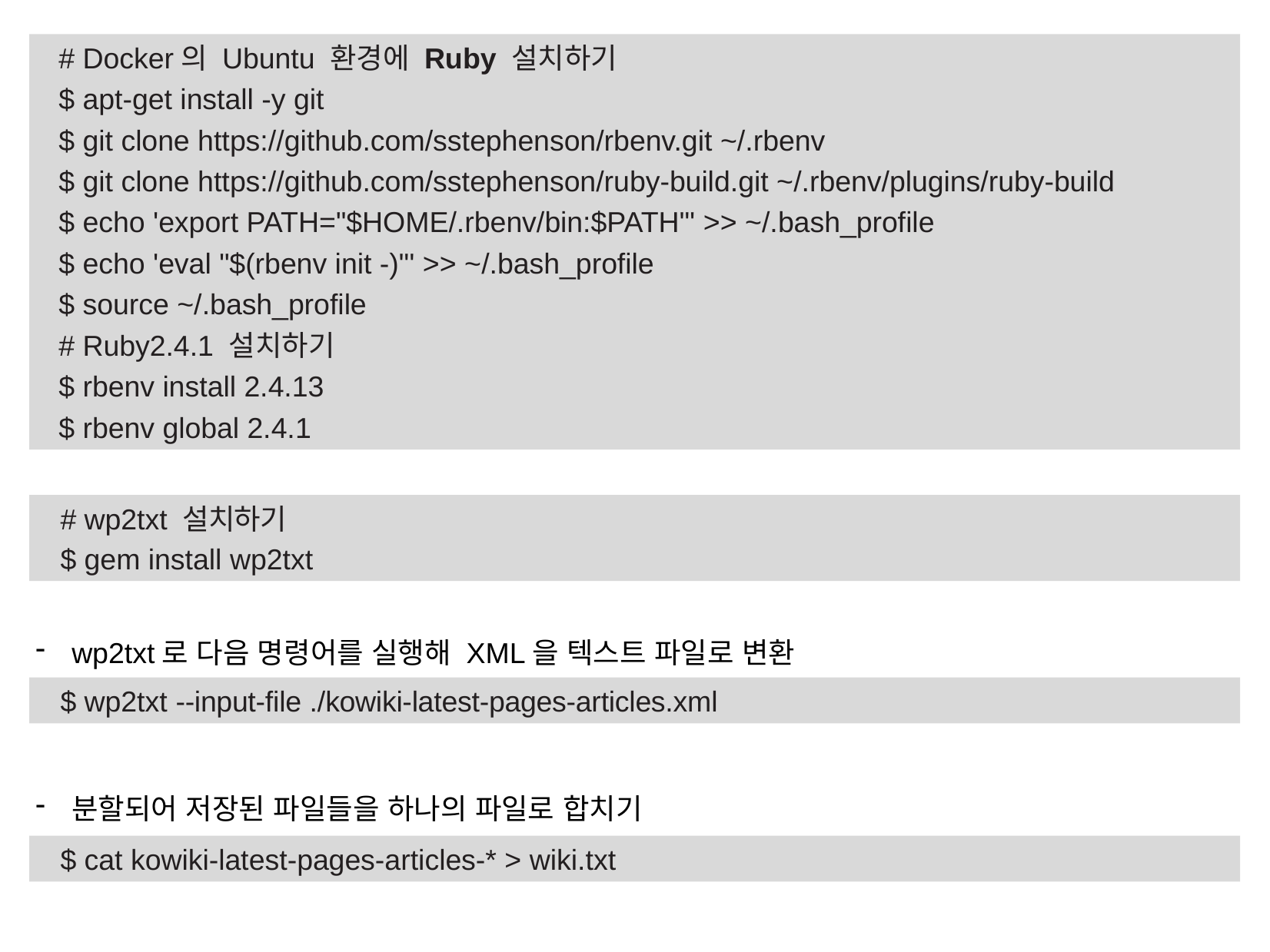

# Docker의 Ubuntu 환경에 Ruby 설치하기
$ apt-get install -y git
$ git clone https://github.com/sstephenson/rbenv.git ~/.rbenv
$ git clone https://github.com/sstephenson/ruby-build.git ~/.rbenv/plugins/ruby-build
$ echo 'export PATH="$HOME/.rbenv/bin:$PATH"' >> ~/.bash_profile
$ echo 'eval "$(rbenv init -)"' >> ~/.bash_profile
$ source ~/.bash_profile
# Ruby2.4.1 설치하기
$ rbenv install 2.4.13
$ rbenv global 2.4.1
# wp2txt 설치하기
$ gem install wp2txt
wp2txt로 다음 명령어를 실행해 XML을 텍스트 파일로 변환

분할되어 저장된 파일들을 하나의 파일로 합치기
$ wp2txt --input-file ./kowiki-latest-pages-articles.xml
$ cat kowiki-latest-pages-articles-* > wiki.txt